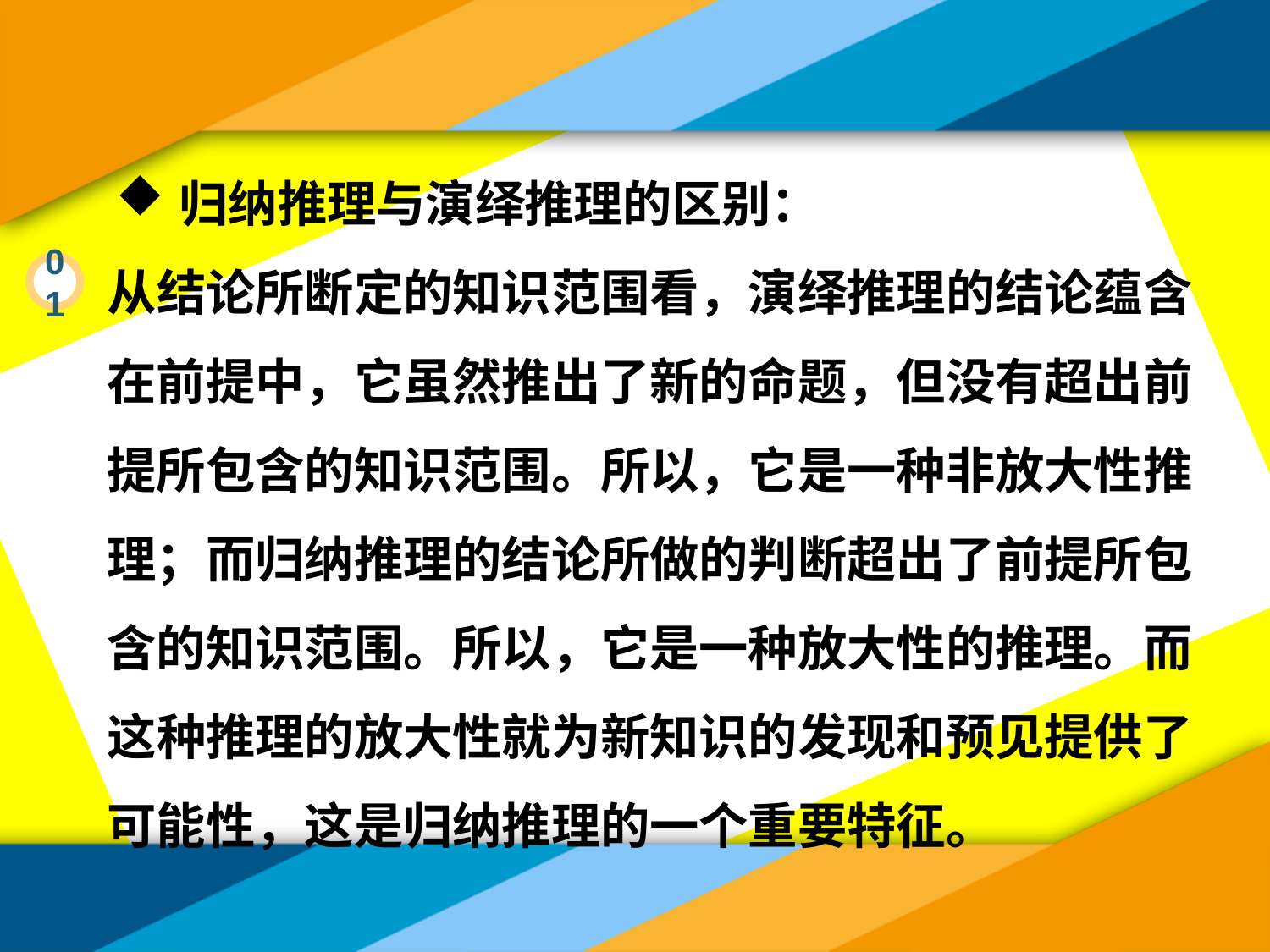

归纳推理与演绎推理的区别：
从结论所断定的知识范围看，演绎推理的结论蕴含在前提中，它虽然推出了新的命题，但没有超出前提所包含的知识范围。所以，它是一种非放大性推理；而归纳推理的结论所做的判断超出了前提所包含的知识范围。所以，它是一种放大性的推理。而这种推理的放大性就为新知识的发现和预见提供了可能性，这是归纳推理的一个重要特征。
01